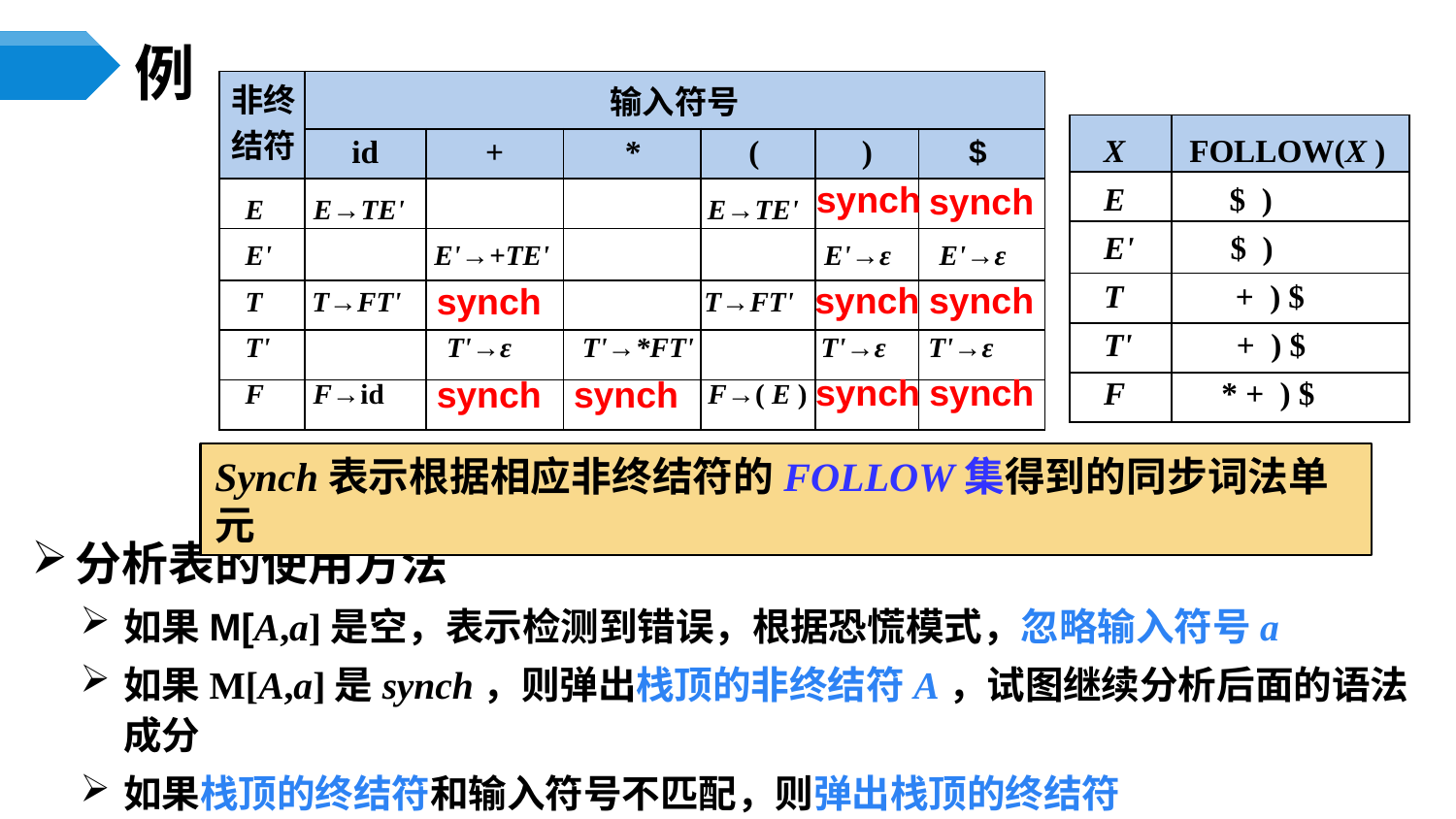

# 例
|  | 输入符号 |  |  |  |  |  |
| --- | --- | --- | --- | --- | --- | --- |
|  | id | + | \* | ( | ) | $ |
|  |  |  |  |  |  |  |
|  |  |  |  |  |  |  |
|  |  |  |  |  |  |  |
|  |  |  |  |  |  |  |
|  |  |  |  |  |  |  |
非终
结符
|  |  |
| --- | --- |
|  |  |
|  |  |
|  |  |
|  |  |
|  |  |
X        FOLLOW(X )
E             $  )
E'            $  )
T              +  ) $
T'             +  ) $
F            * +  ) $
E       E→TE'                                           E→TE'
E'                       E'→+TE'                                       E'→ε      E'→ε
T       T→FT'                                           T→FT'
T'                         T'→ε          T'→*FT'                  T'→ε      T'→ε
F       F→id                                              F→( E )
synch
synch
synch
synch
synch
synch
synch
synch
synch
Synch表示根据相应非终结符的FOLLOW集得到的同步词法单元
分析表的使用方法
如果M[A,a]是空，表示检测到错误，根据恐慌模式，忽略输入符号a
如果M[A,a]是synch，则弹出栈顶的非终结符A，试图继续分析后面的语法成分
如果栈顶的终结符和输入符号不匹配，则弹出栈顶的终结符